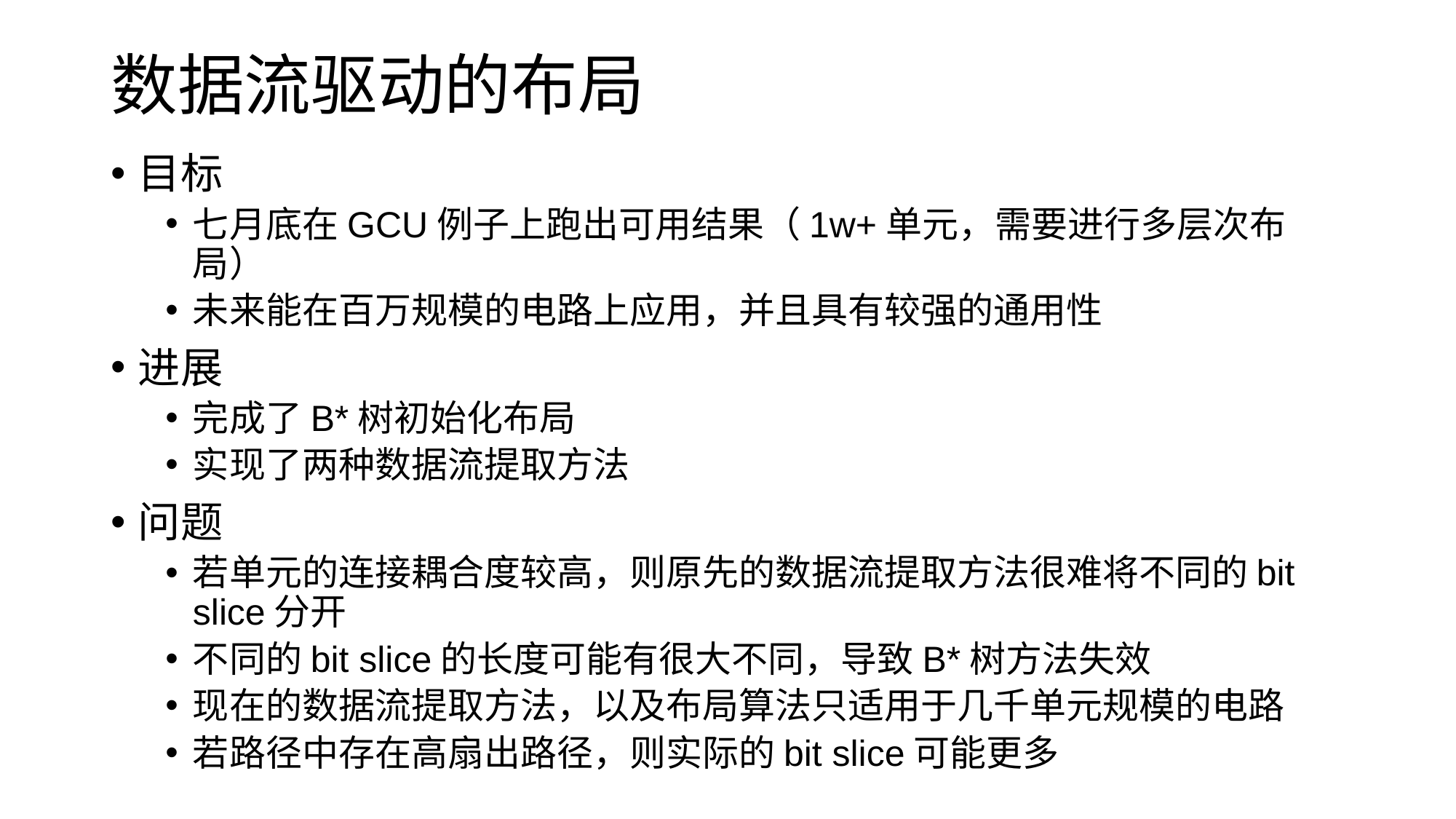

# 数据流驱动的布局
目标
七月底在GCU例子上跑出可用结果（1w+单元，需要进行多层次布局）
未来能在百万规模的电路上应用，并且具有较强的通用性
进展
完成了B*树初始化布局
实现了两种数据流提取方法
问题
若单元的连接耦合度较高，则原先的数据流提取方法很难将不同的bit slice分开
不同的bit slice的长度可能有很大不同，导致B*树方法失效
现在的数据流提取方法，以及布局算法只适用于几千单元规模的电路
若路径中存在高扇出路径，则实际的bit slice可能更多